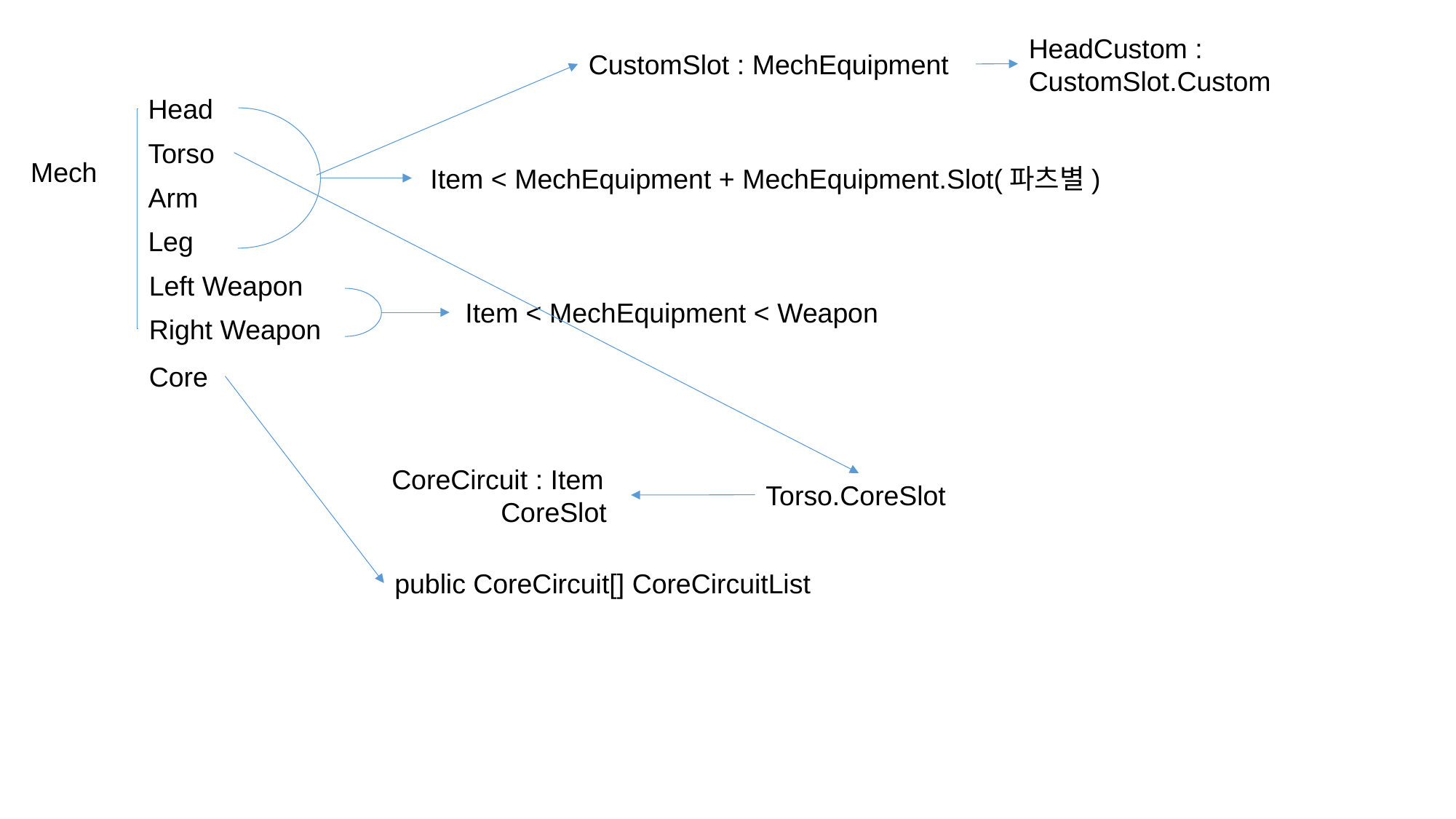

HeadCustom : CustomSlot.Custom
CustomSlot : MechEquipment
Head

Torso
Mech
Item < MechEquipment + MechEquipment.Slot(파츠별)
Arm
Leg
Left Weapon

Item < MechEquipment < Weapon
Right Weapon
Core
CoreCircuit : Item
	CoreSlot
Torso.CoreSlot
public CoreCircuit[] CoreCircuitList